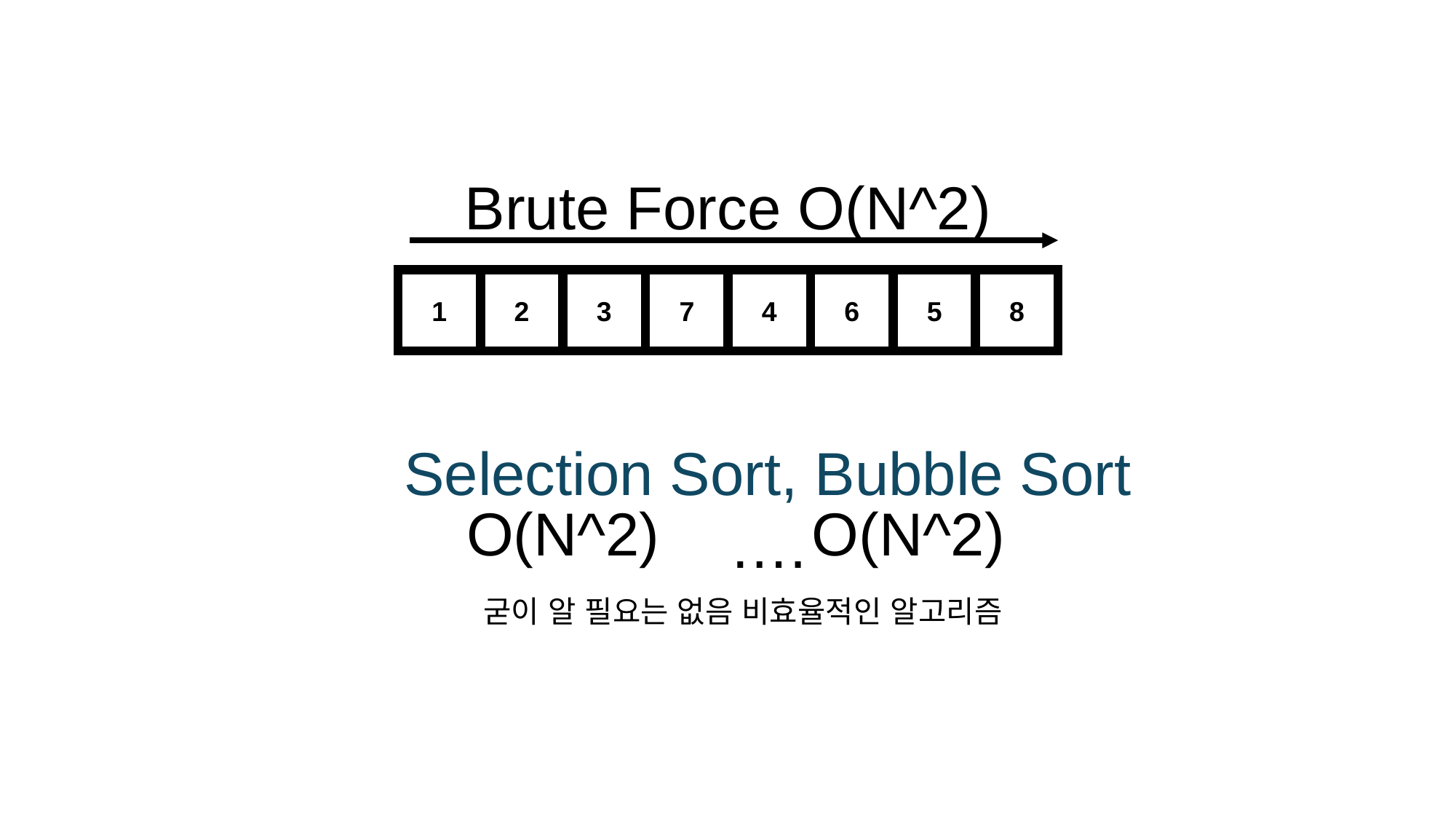

Brute Force O(N^2)
8
5
6
7
4
3
2
1
Selection Sort, Bubble Sort ….
O(N^2)
O(N^2)
굳이 알 필요는 없음 비효율적인 알고리즘